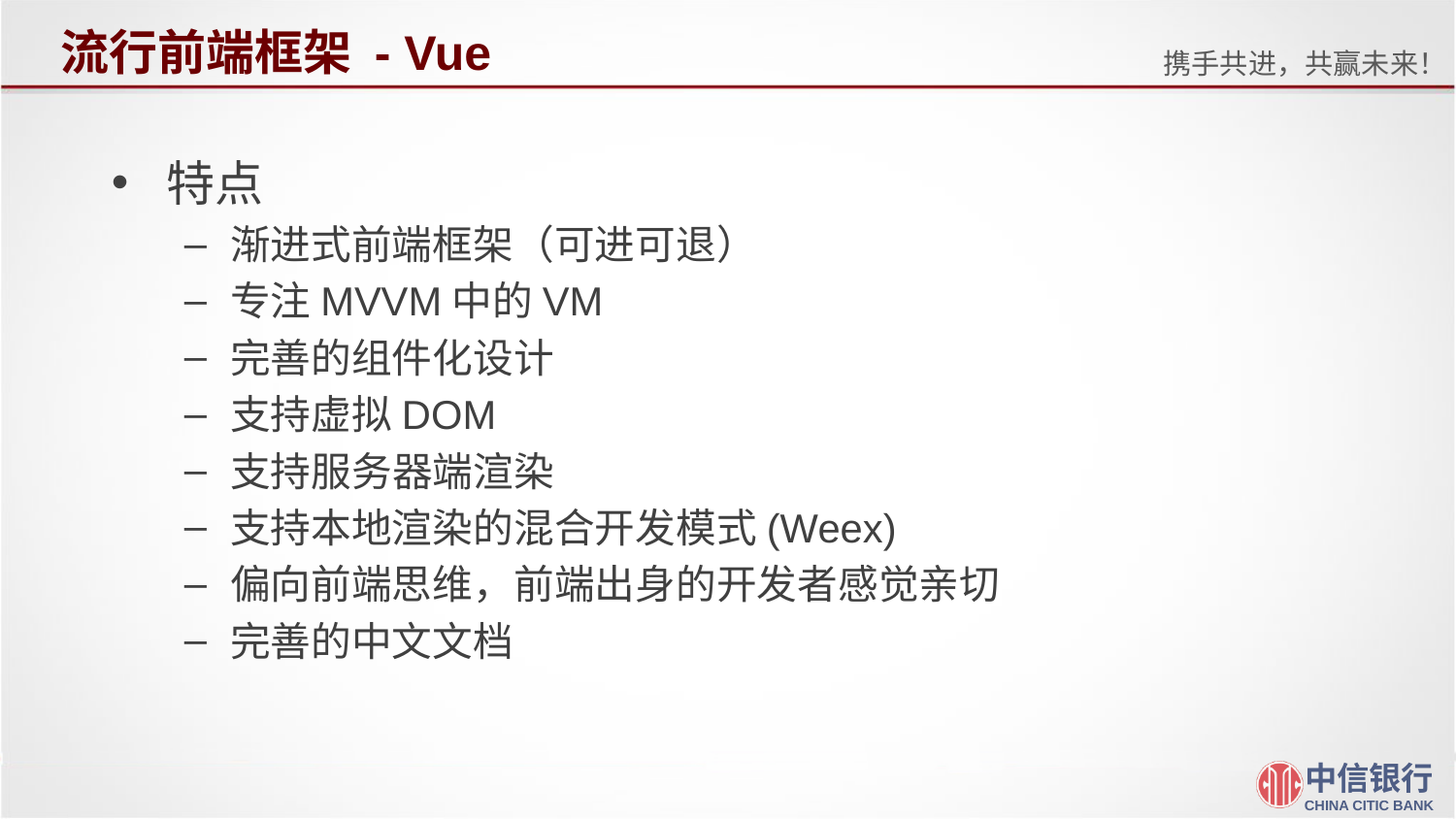

# 流行前端框架 - Vue
特点
渐进式前端框架（可进可退）
专注MVVM中的VM
完善的组件化设计
支持虚拟DOM
支持服务器端渲染
支持本地渲染的混合开发模式(Weex)
偏向前端思维，前端出身的开发者感觉亲切
完善的中文文档